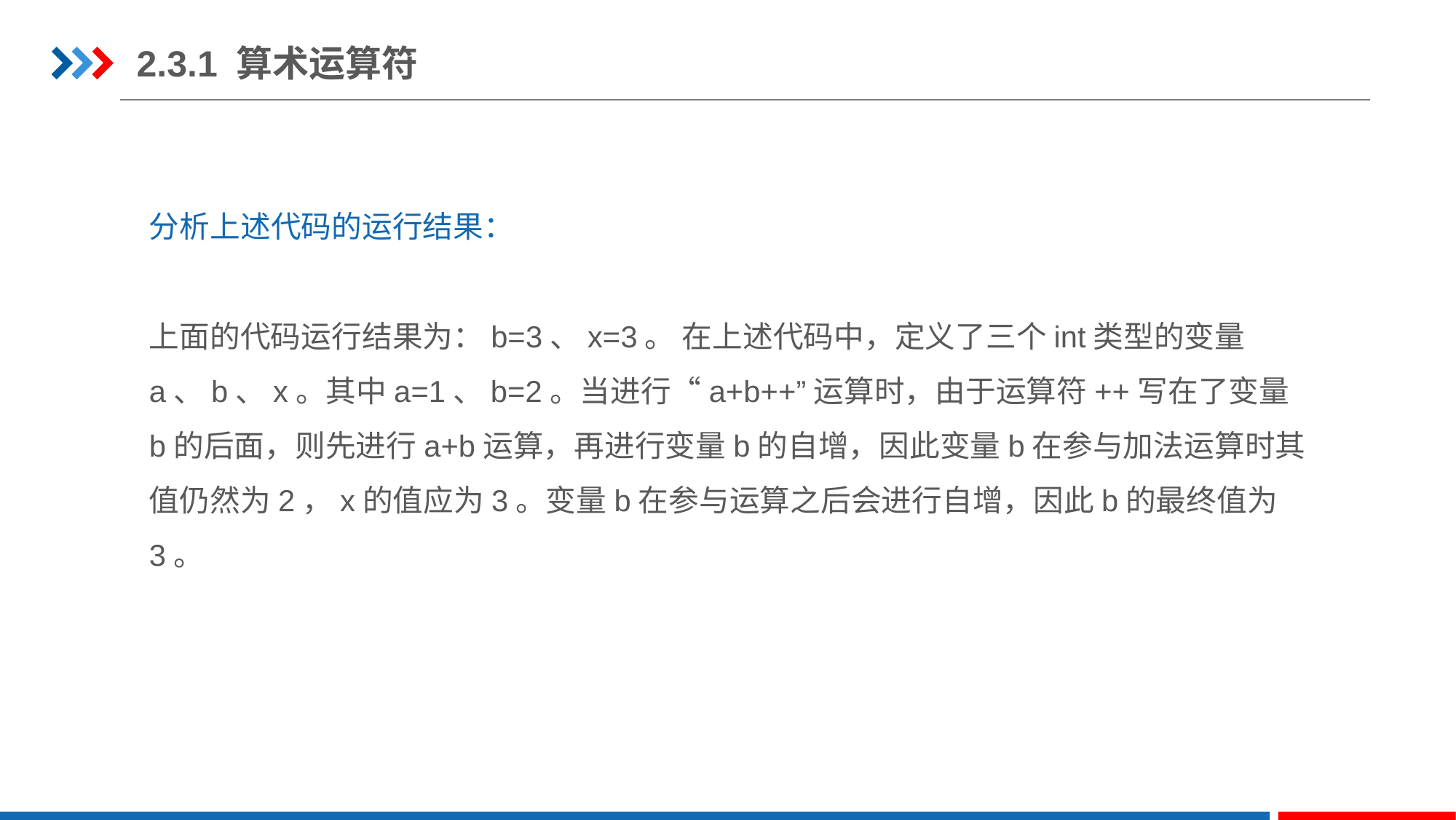

2.3.1 算术运算符
分析上述代码的运行结果：
上面的代码运行结果为：b=3、x=3。 在上述代码中，定义了三个int类型的变量a、b、x。其中a=1、b=2。当进行“a+b++”运算时，由于运算符++写在了变量b的后面，则先进行a+b运算，再进行变量b的自增，因此变量b在参与加法运算时其值仍然为2，x的值应为3。变量b在参与运算之后会进行自增，因此b的最终值为3。